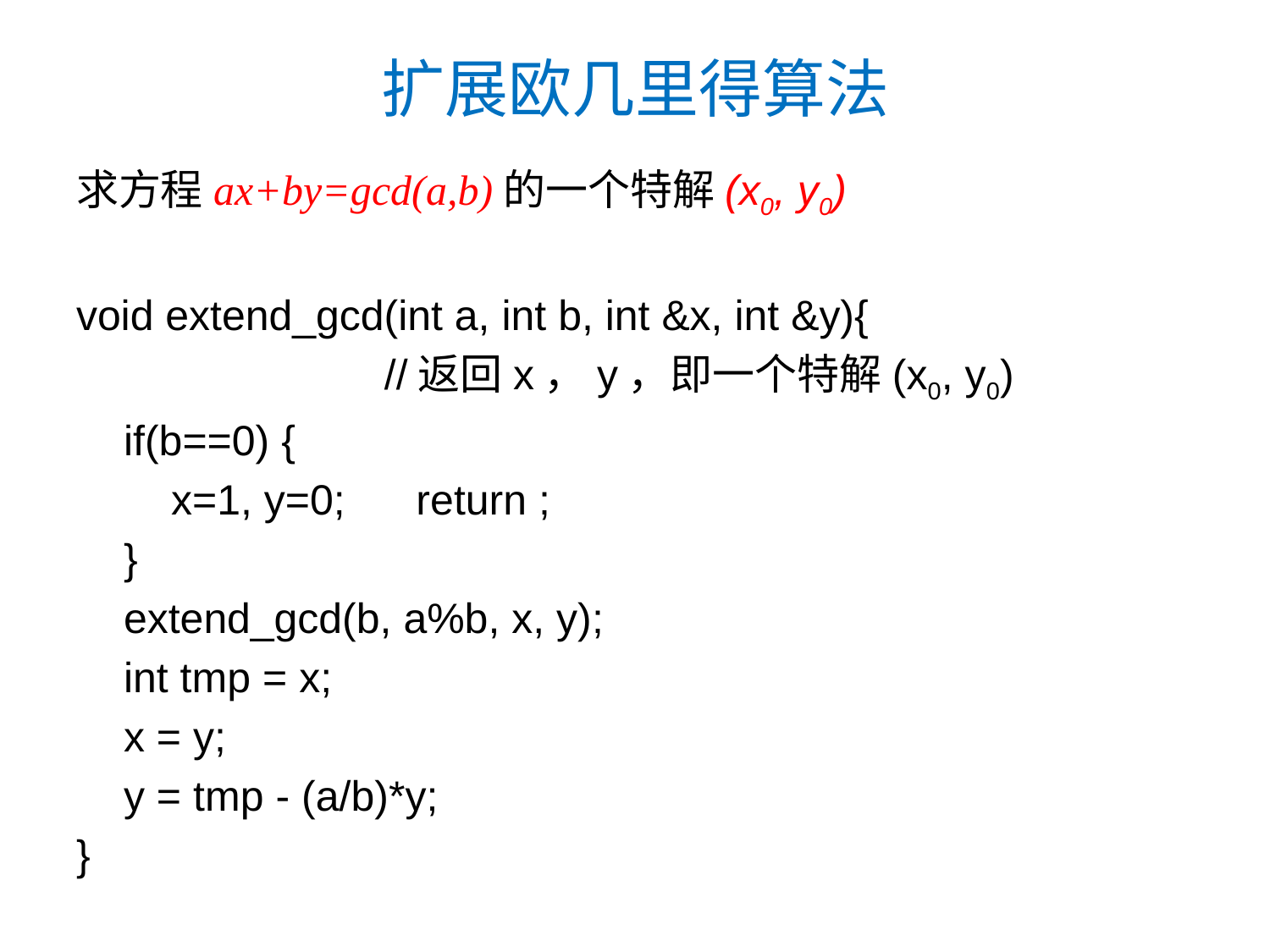

# 扩展欧几里得算法
求方程ax+by=gcd(a,b)的一个特解(x0, y0)

void extend_gcd(int a, int b, int &x, int &y){
                          //返回x，y，即一个特解(x0, y0)
    if(b==0) {
        x=1, y=0;      return ;
    }
    extend_gcd(b, a%b, x, y);
    int tmp = x;
    x = y;
    y = tmp - (a/b)*y;
}